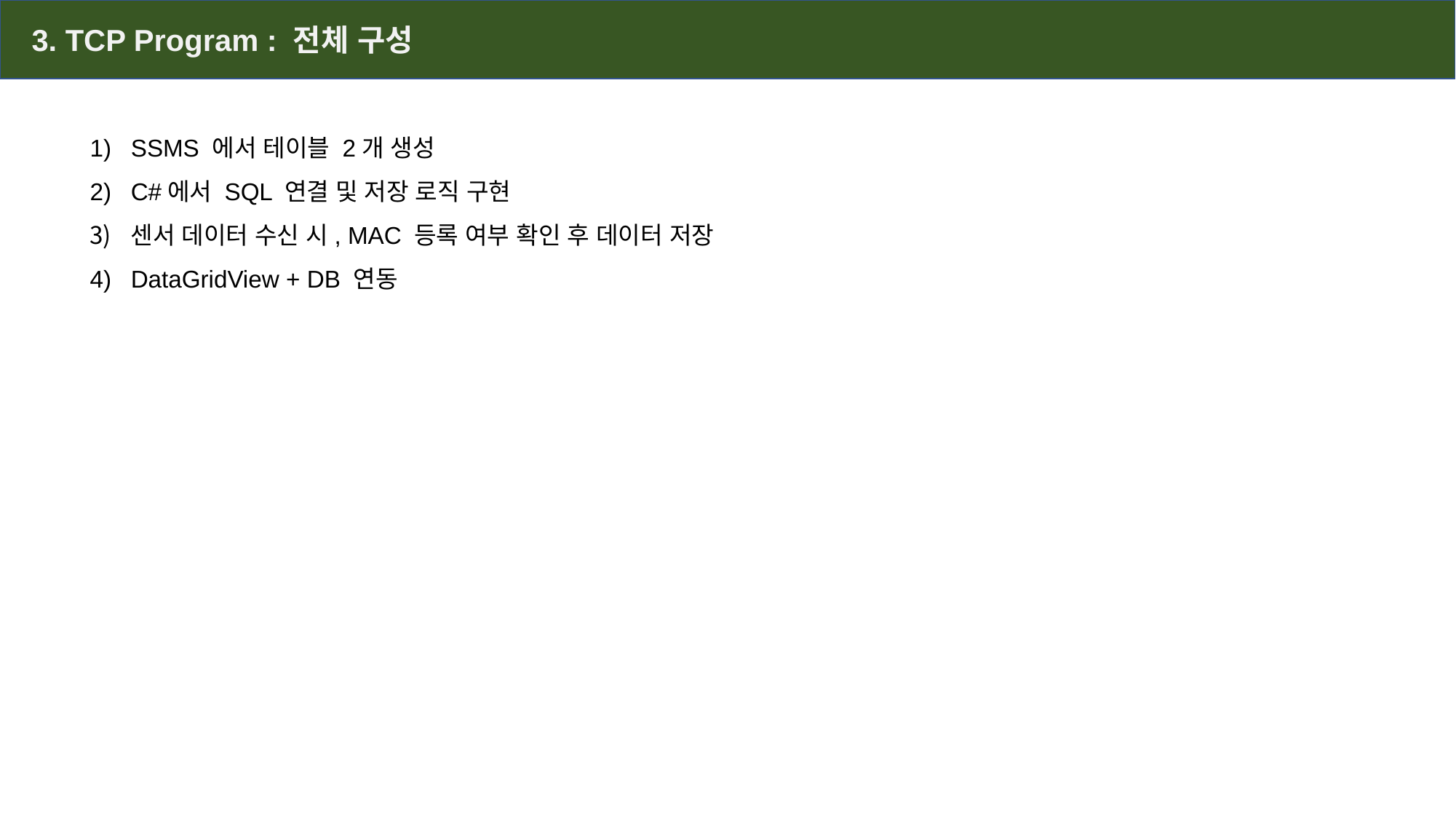

3. TCP Program : 전체 구성
SSMS 에서 테이블 2개 생성
C#에서 SQL 연결 및 저장 로직 구현
센서 데이터 수신 시, MAC 등록 여부 확인 후 데이터 저장
DataGridView + DB 연동